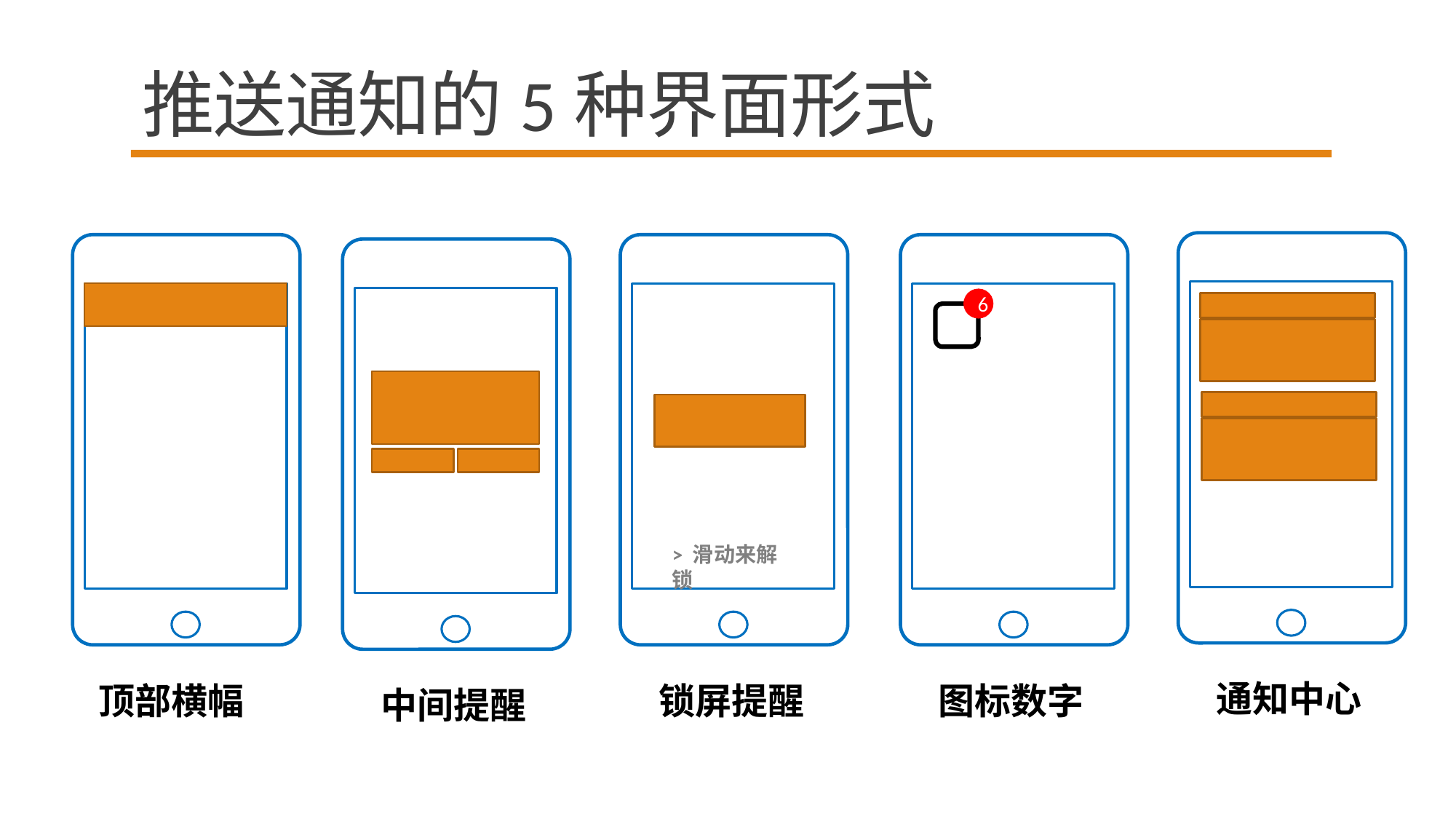

# 推送通知的5种界面形式

通知中心

> 滑动来解锁

锁屏提醒

6

图标数字

顶部横幅

中间提醒